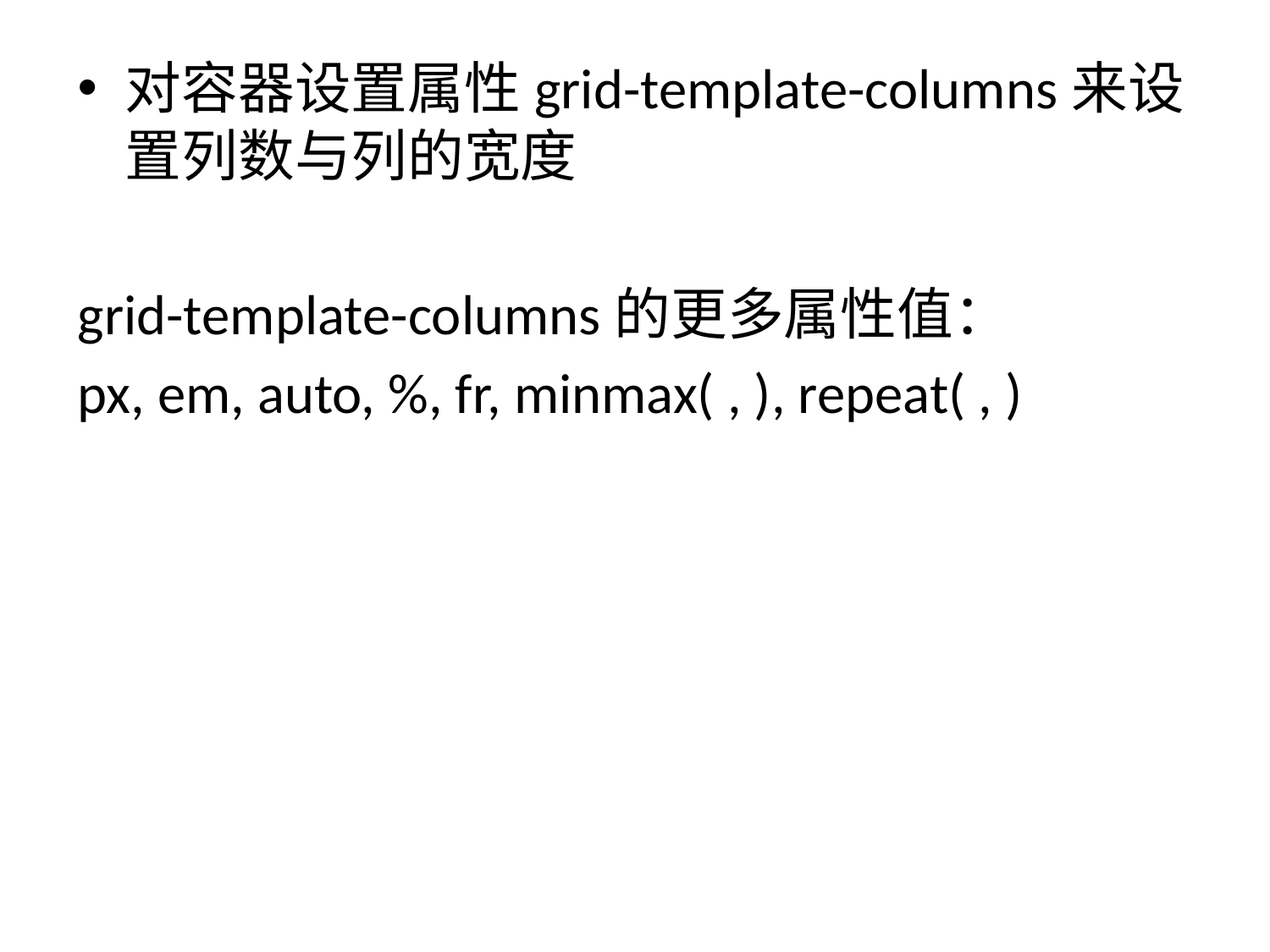

对容器设置属性grid-template-columns来设置列数与列的宽度

grid-template-columns的更多属性值：
px, em, auto, %, fr, minmax( , ), repeat( , )